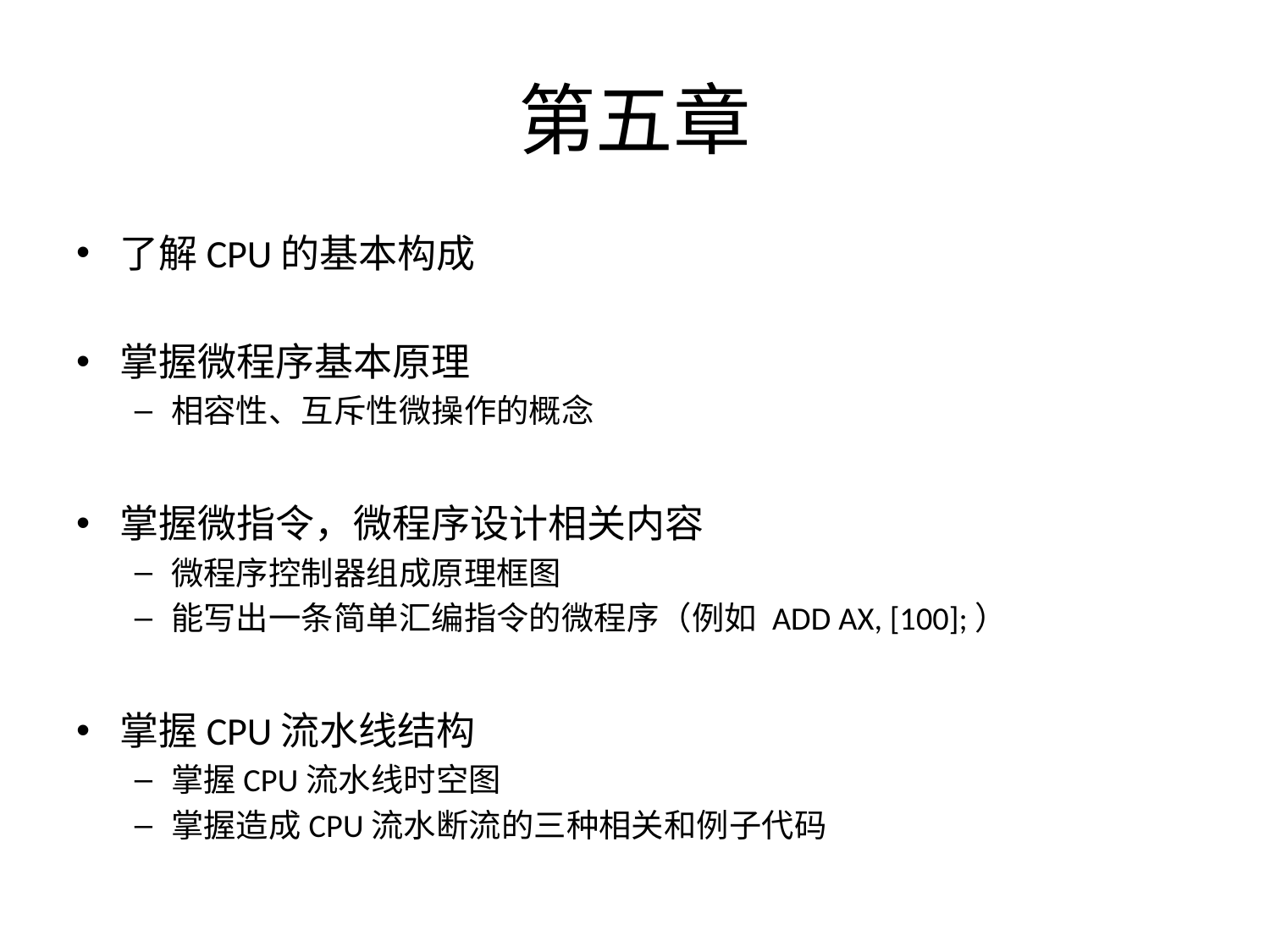

# 第五章
了解CPU的基本构成

掌握微程序基本原理
相容性、互斥性微操作的概念

掌握微指令，微程序设计相关内容
微程序控制器组成原理框图
能写出一条简单汇编指令的微程序（例如 ADD AX, [100];）

掌握CPU流水线结构
掌握CPU流水线时空图
掌握造成CPU流水断流的三种相关和例子代码